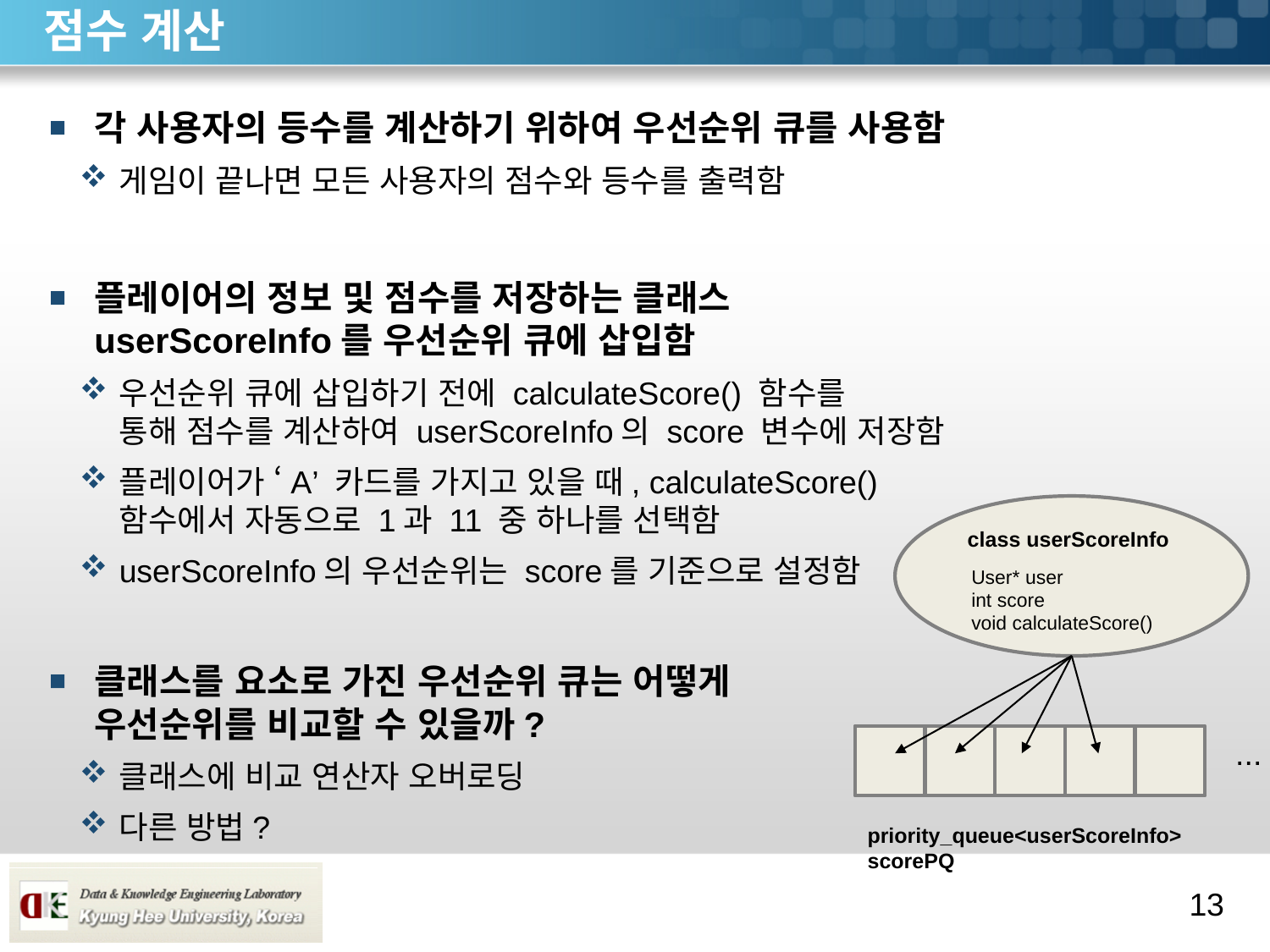

# 점수 계산
각 사용자의 등수를 계산하기 위하여 우선순위 큐를 사용함
게임이 끝나면 모든 사용자의 점수와 등수를 출력함

플레이어의 정보 및 점수를 저장하는 클래스
userScoreInfo를 우선순위 큐에 삽입함
우선순위 큐에 삽입하기 전에 calculateScore() 함수를
통해 점수를 계산하여 userScoreInfo의 score 변수에 저장함
플레이어가 ‘A’ 카드를 가지고 있을 때, calculateScore()
함수에서 자동으로 1과 11 중 하나를 선택함
userScoreInfo의 우선순위는 score를 기준으로 설정함

클래스를 요소로 가진 우선순위 큐는 어떻게
우선순위를 비교할 수 있을까?
클래스에 비교 연산자 오버로딩
다른 방법?

class userScoreInfo
User* user
int score
void calculateScore()

...
priority_queue<userScoreInfo> scorePQ